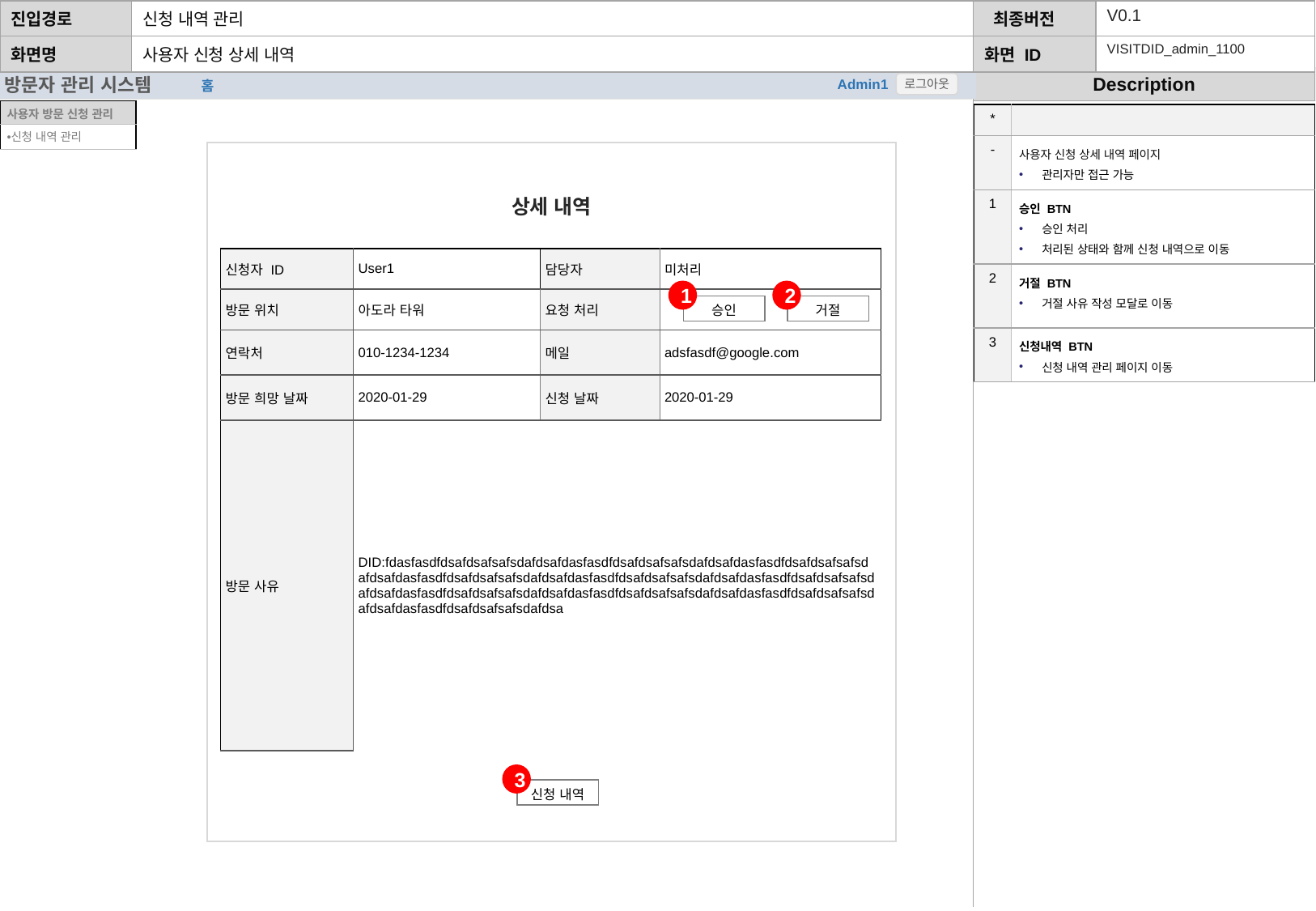

| 진입경로 | 신청 내역 관리 | 최종버전 | V0.1 |
| --- | --- | --- | --- |
| 화면명 | 사용자 신청 상세 내역 | 화면 ID | VISITDID\_admin\_1100 |
방문자 관리 시스템

Admin1
홈
로그아웃
| 사용자 방문 신청 관리 |
| --- |
| 신청 내역 관리 |
| \* |  |
| --- | --- |
| - | 사용자 신청 상세 내역 페이지 관리자만 접근 가능 |
| 1 | 승인 BTN 승인 처리 처리된 상태와 함께 신청 내역으로 이동 |
| 2 | 거절 BTN 거절 사유 작성 모달로 이동 |
| 3 | 신청내역 BTN 신청 내역 관리 페이지 이동 |

상세 내역
| 신청자 ID | User1 | 담당자 | 미처리 |
| --- | --- | --- | --- |
| 방문 위치 | 아도라 타워 | 요청 처리 |  |
| 연락처 | 010-1234-1234 | 메일 | adsfasdf@google.com |
| 방문 희망 날짜 | 2020-01-29 | 신청 날짜 | 2020-01-29 |
| 방문 사유 | DID:fdasfasdfdsafdsafsafsdafdsafdasfasdfdsafdsafsafsdafdsafdasfasdfdsafdsafsafsdafdsafdasfasdfdsafdsafsafsdafdsafdasfasdfdsafdsafsafsdafdsafdasfasdfdsafdsafsafsdafdsafdasfasdfdsafdsafsafsdafdsafdasfasdfdsafdsafsafsdafdsafdasfasdfdsafdsafsafsdafdsafdasfasdfdsafdsafsafsdafdsa |  |  |
1
2
승인
거절
3
신청 내역